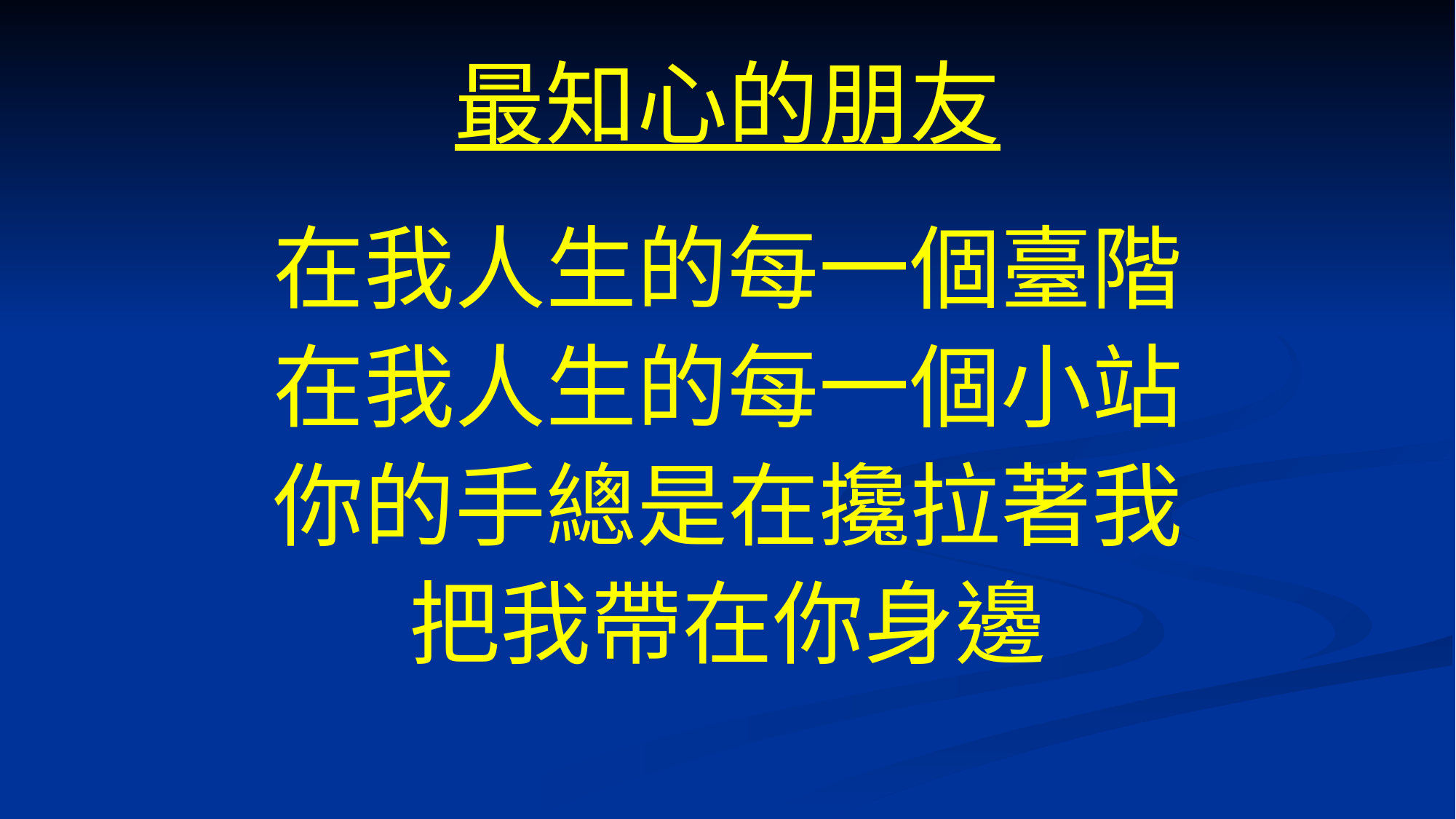

# 最知心的朋友
在我人生的每一個臺階
在我人生的每一個小站
你的手總是在攙拉著我
把我帶在你身邊